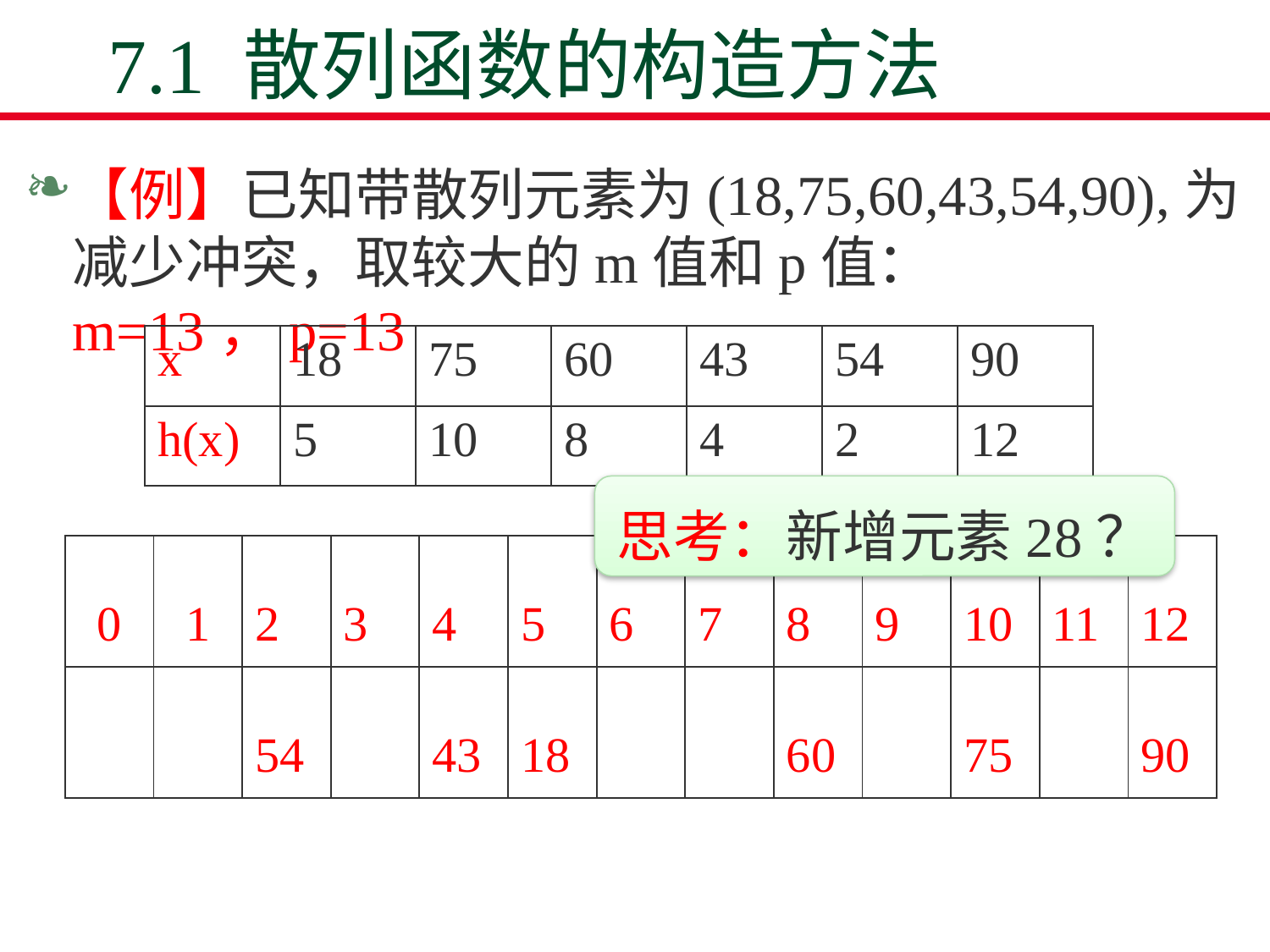

# 7.1 散列函数的构造方法
【例】已知带散列元素为(18,75,60,43,54,90),为减少冲突，取较大的m值和p值：m=13，p=13
| x | 18 | 75 | 60 | 43 | 54 | 90 |
| --- | --- | --- | --- | --- | --- | --- |
| h(x) | 5 | 10 | 8 | 4 | 2 | 12 |
思考：新增元素28？
| 0 | 1 | 2 | 3 | 4 | 5 | 6 | 7 | 8 | 9 | 10 | 11 | 12 |
| --- | --- | --- | --- | --- | --- | --- | --- | --- | --- | --- | --- | --- |
|  |  | 54 |  | 43 | 18 |  |  | 60 |  | 75 |  | 90 |